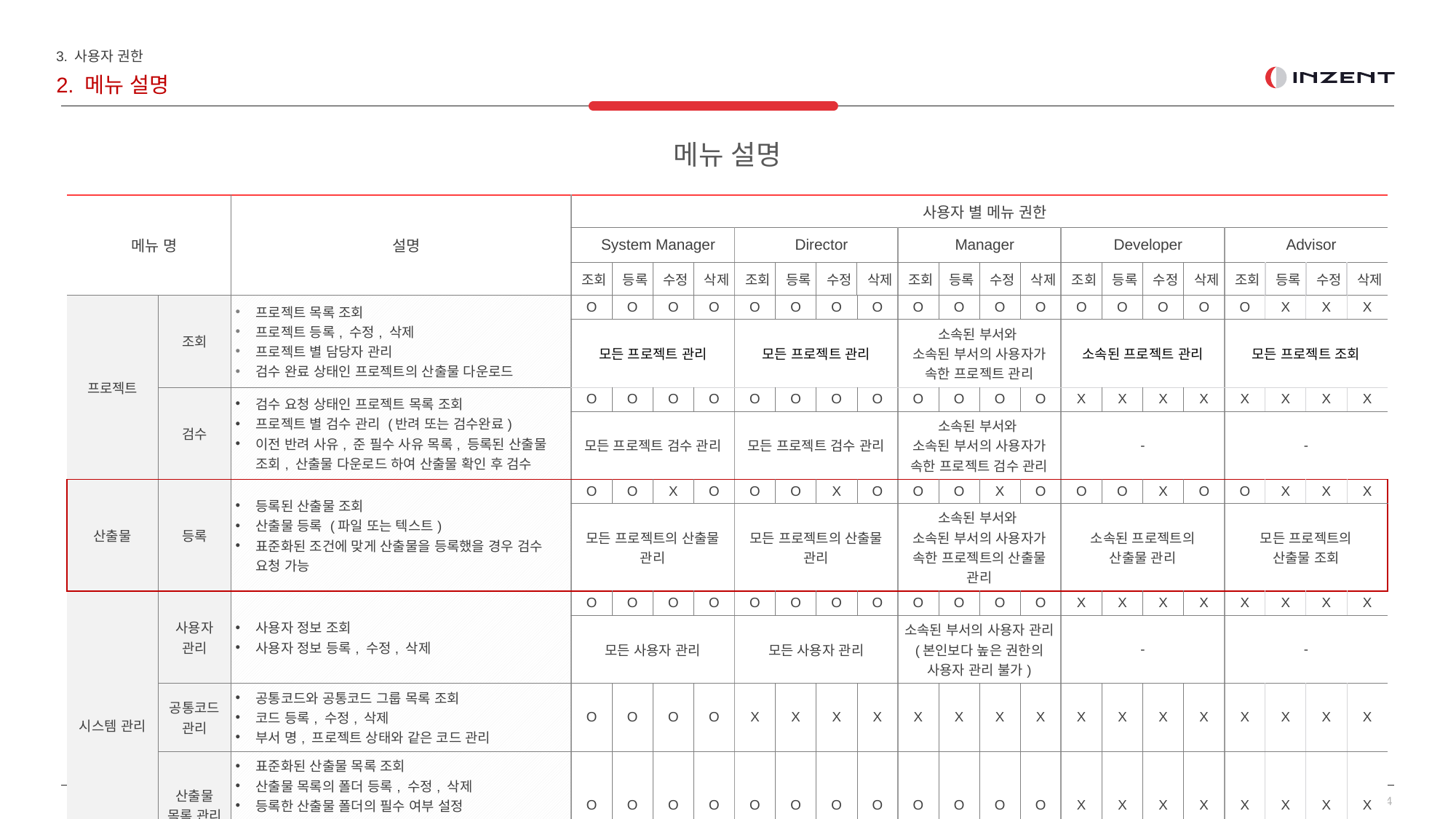

3. 사용자 권한
2. 메뉴 설명
메뉴 설명
| 메뉴 명 |  | 설명 | 사용자 별 메뉴 권한 |  |  |  |  |  |  |  |  |  |  |  |  |  |  |  |  |  |  |  |
| --- | --- | --- | --- | --- | --- | --- | --- | --- | --- | --- | --- | --- | --- | --- | --- | --- | --- | --- | --- | --- | --- | --- |
|  |  |  | System Manager |  |  |  | Director |  |  |  | Manager |  |  |  | Developer |  |  |  | Advisor |  |  |  |
|  |  |  | 조회 | 등록 | 수정 | 삭제 | 조회 | 등록 | 수정 | 삭제 | 조회 | 등록 | 수정 | 삭제 | 조회 | 등록 | 수정 | 삭제 | 조회 | 등록 | 수정 | 삭제 |
| 프로젝트 | 조회 | 프로젝트 목록 조회 프로젝트 등록, 수정, 삭제 프로젝트 별 담당자 관리 검수 완료 상태인 프로젝트의 산출물 다운로드 | O | O | O | O | O | O | O | O | O | O | O | O | O | O | O | O | O | X | X | X |
|  |  |  | 모든 프로젝트 관리 |  |  |  | 모든 프로젝트 관리 |  |  |  | 소속된 부서와 소속된 부서의 사용자가 속한 프로젝트 관리 |  |  |  | 소속된 프로젝트 관리 |  |  |  | 모든 프로젝트 조회 |  |  |  |
|  | 검수 | 검수 요청 상태인 프로젝트 목록 조회 프로젝트 별 검수 관리 (반려 또는 검수완료) 이전 반려 사유, 준 필수 사유 목록, 등록된 산출물 조회, 산출물 다운로드 하여 산출물 확인 후 검수 | O | O | O | O | O | O | O | O | O | O | O | O | X | X | X | X | X | X | X | X |
|  |  |  | 모든 프로젝트 검수 관리 |  |  |  | 모든 프로젝트 검수 관리 |  |  |  | 소속된 부서와 소속된 부서의 사용자가 속한 프로젝트 검수 관리 |  |  |  | - |  |  |  | - |  |  |  |
| 산출물 | 등록 | 등록된 산출물 조회 산출물 등록 (파일 또는 텍스트) 표준화된 조건에 맞게 산출물을 등록했을 경우 검수 요청 가능 | O | O | X | O | O | O | X | O | O | O | X | O | O | O | X | O | O | X | X | X |
|  |  |  | 모든 프로젝트의 산출물 관리 |  |  |  | 모든 프로젝트의 산출물 관리 |  |  |  | 소속된 부서와 소속된 부서의 사용자가 속한 프로젝트의 산출물 관리 |  |  |  | 소속된 프로젝트의 산출물 관리 |  |  |  | 모든 프로젝트의 산출물 조회 |  |  |  |
| 시스템 관리 | 사용자 관리 | 사용자 정보 조회 사용자 정보 등록, 수정, 삭제 | O | O | O | O | O | O | O | O | O | O | O | O | X | X | X | X | X | X | X | X |
|  |  |  | 모든 사용자 관리 |  |  |  | 모든 사용자 관리 |  |  |  | 소속된 부서의 사용자 관리 (본인보다 높은 권한의 사용자 관리 불가) |  |  |  | - |  |  |  | - |  |  |  |
|  | 공통코드 관리 | 공통코드와 공통코드 그룹 목록 조회 코드 등록, 수정, 삭제 부서 명, 프로젝트 상태와 같은 코드 관리 | O | O | O | O | X | X | X | X | X | X | X | X | X | X | X | X | X | X | X | X |
|  | 산출물 목록 관리 | 표준화된 산출물 목록 조회 산출물 목록의 폴더 등록, 수정, 삭제 등록한 산출물 폴더의 필수 여부 설정 기존의 등록된 산출물 목록을 수정 할 경우 검수요청 상태 프로젝트 자동 반려 | O | O | O | O | O | O | O | O | O | O | O | O | X | X | X | X | X | X | X | X |
14